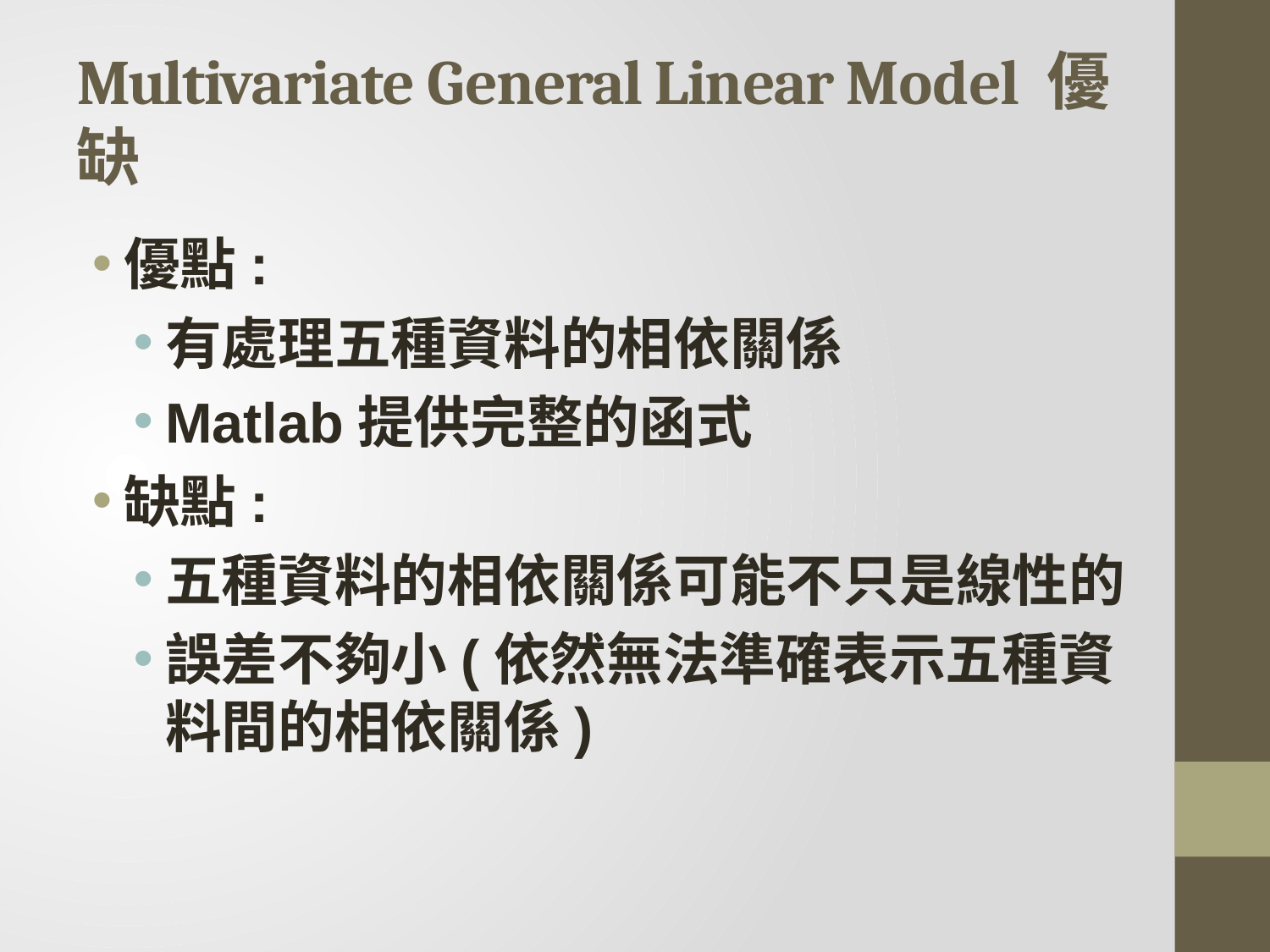

# Multivariate General Linear Model 優缺
優點:
有處理五種資料的相依關係
Matlab提供完整的函式
缺點:
五種資料的相依關係可能不只是線性的
誤差不夠小(依然無法準確表示五種資料間的相依關係)